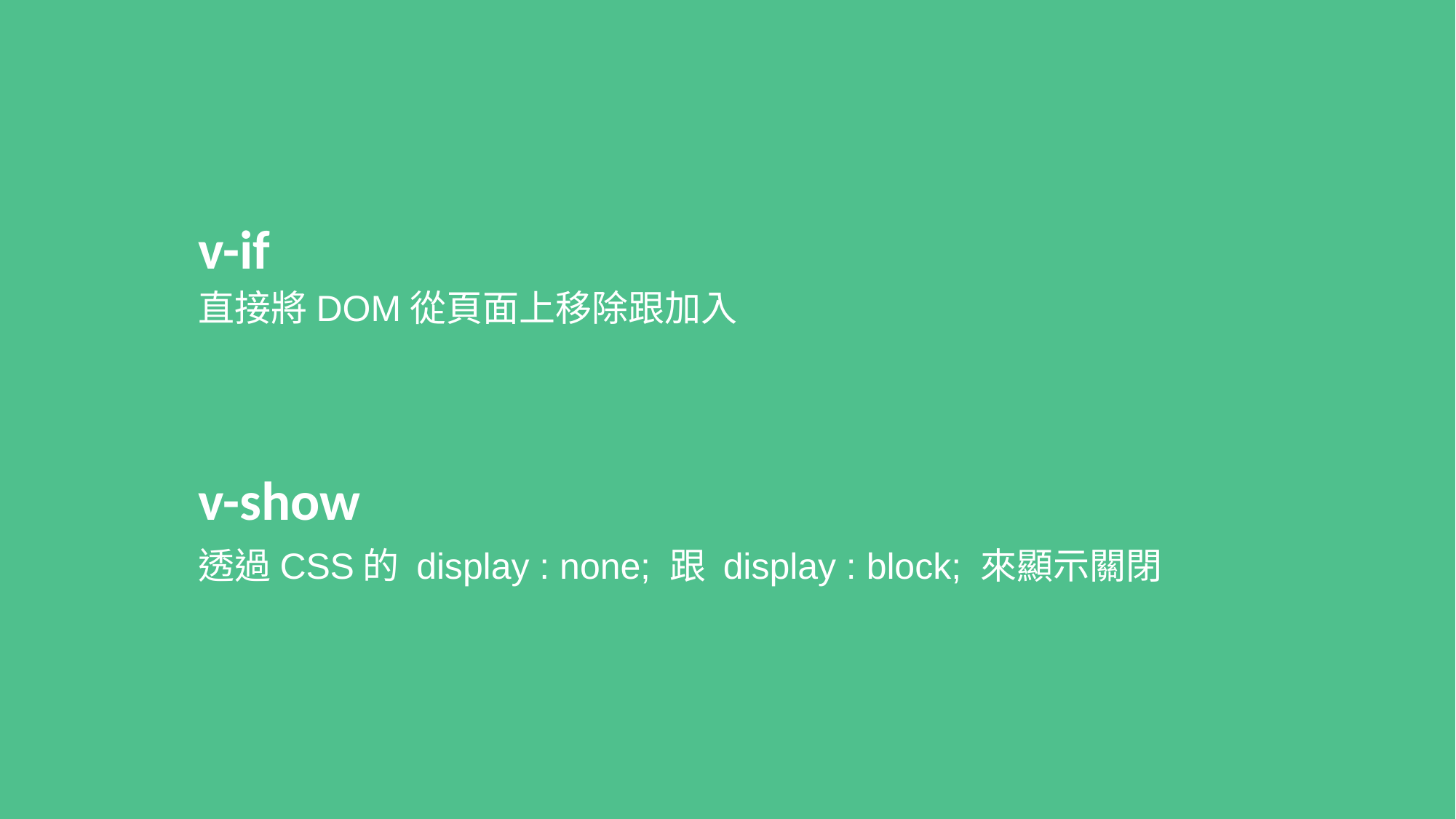

v-if
直接將DOM從頁面上移除跟加入
v-show
透過CSS的 display : none; 跟 display : block; 來顯示關閉